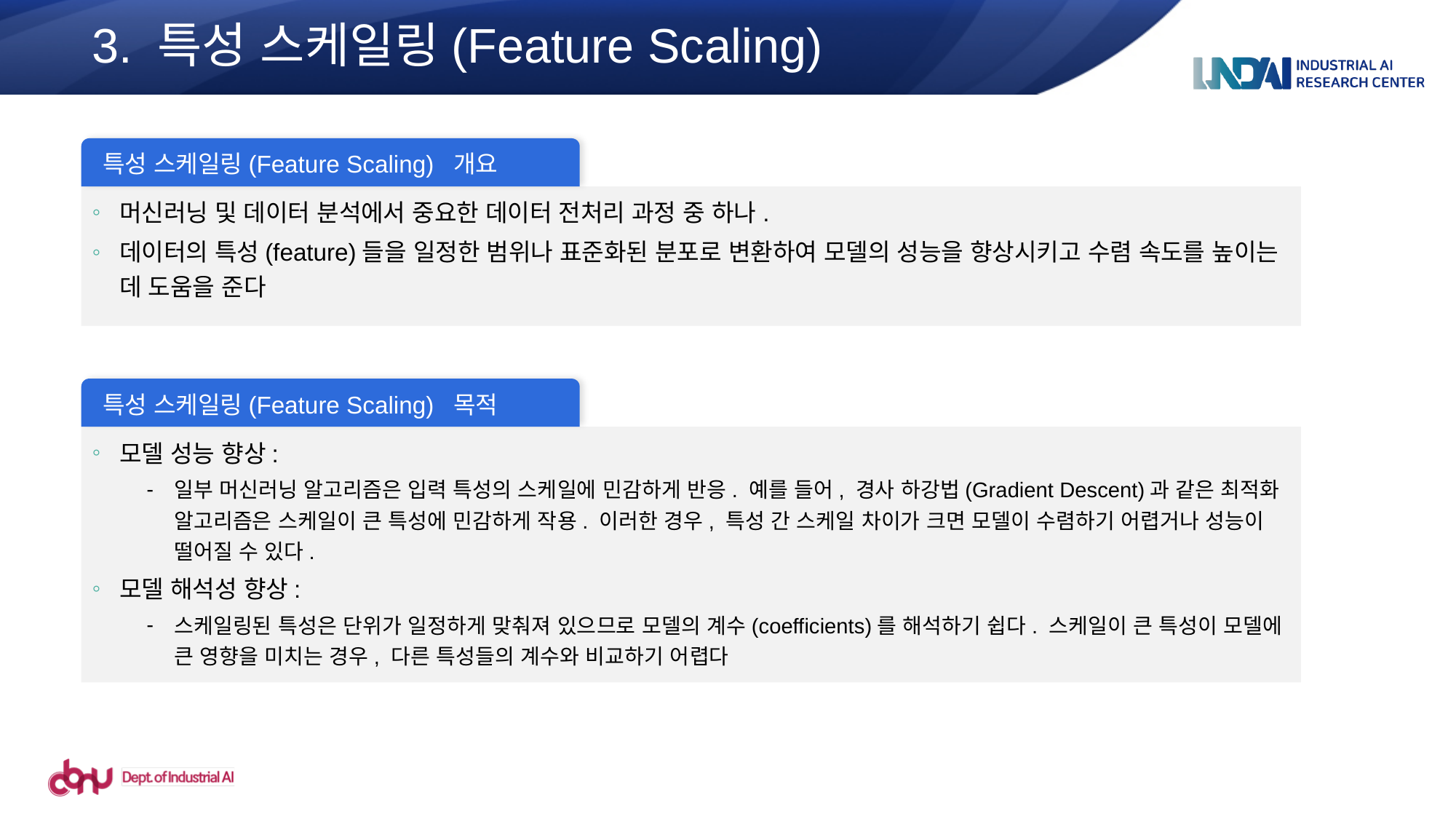

3. 특성 스케일링(Feature Scaling)
특성 스케일링(Feature Scaling)  개요
머신러닝 및 데이터 분석에서 중요한 데이터 전처리 과정 중 하나.
데이터의 특성(feature)들을 일정한 범위나 표준화된 분포로 변환하여 모델의 성능을 향상시키고 수렴 속도를 높이는 데 도움을 준다
특성 스케일링(Feature Scaling)  목적
모델 성능 향상:
일부 머신러닝 알고리즘은 입력 특성의 스케일에 민감하게 반응. 예를 들어, 경사 하강법(Gradient Descent)과 같은 최적화 알고리즘은 스케일이 큰 특성에 민감하게 작용. 이러한 경우, 특성 간 스케일 차이가 크면 모델이 수렴하기 어렵거나 성능이 떨어질 수 있다.
모델 해석성 향상:
스케일링된 특성은 단위가 일정하게 맞춰져 있으므로 모델의 계수(coefficients)를 해석하기 쉽다. 스케일이 큰 특성이 모델에 큰 영향을 미치는 경우, 다른 특성들의 계수와 비교하기 어렵다